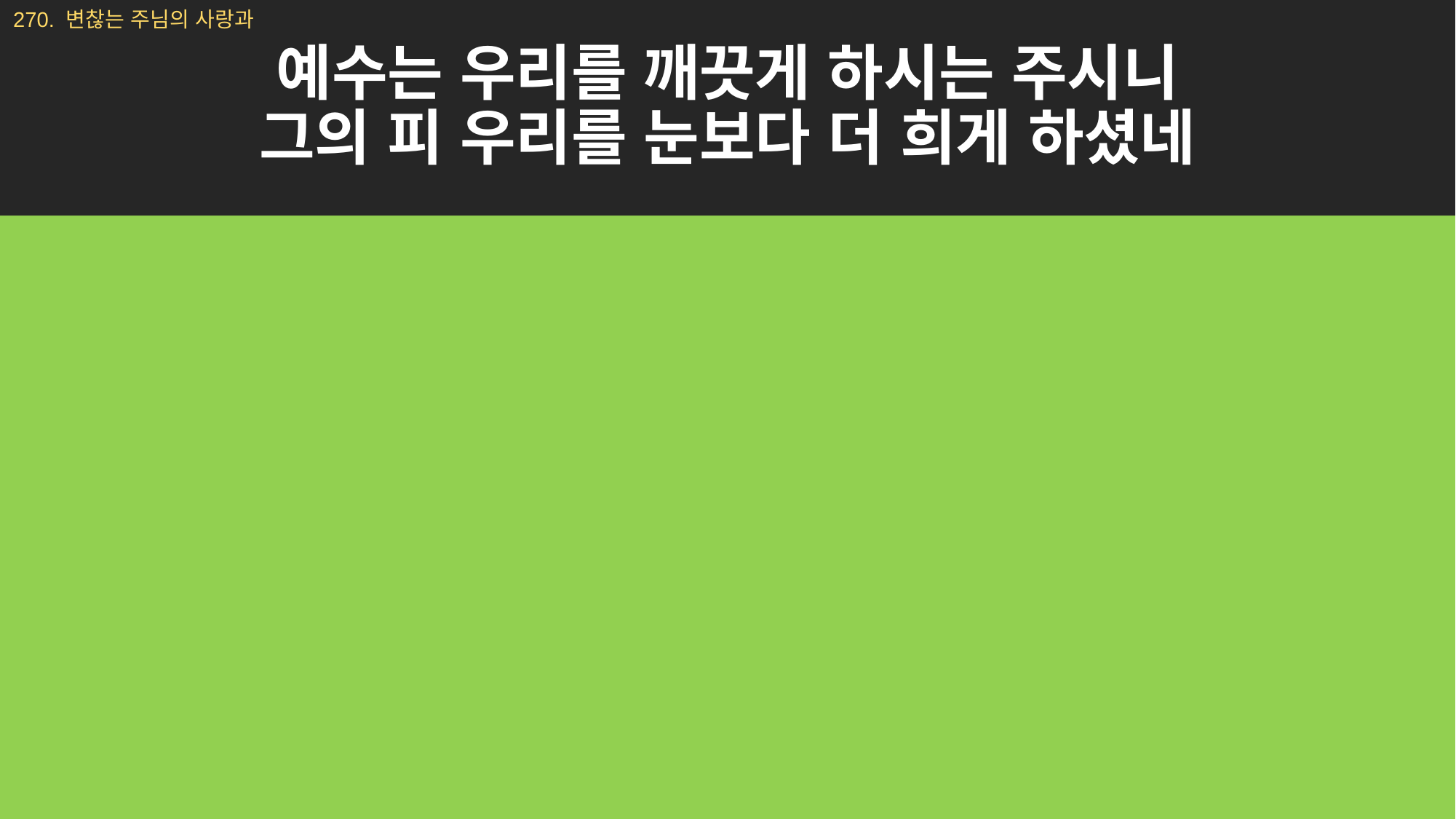

# 예수는 우리를 깨끗게 하시는 주시니 그의 피 우리를 눈보다 더 희게 하셨네
270. 변찮는 주님의 사랑과